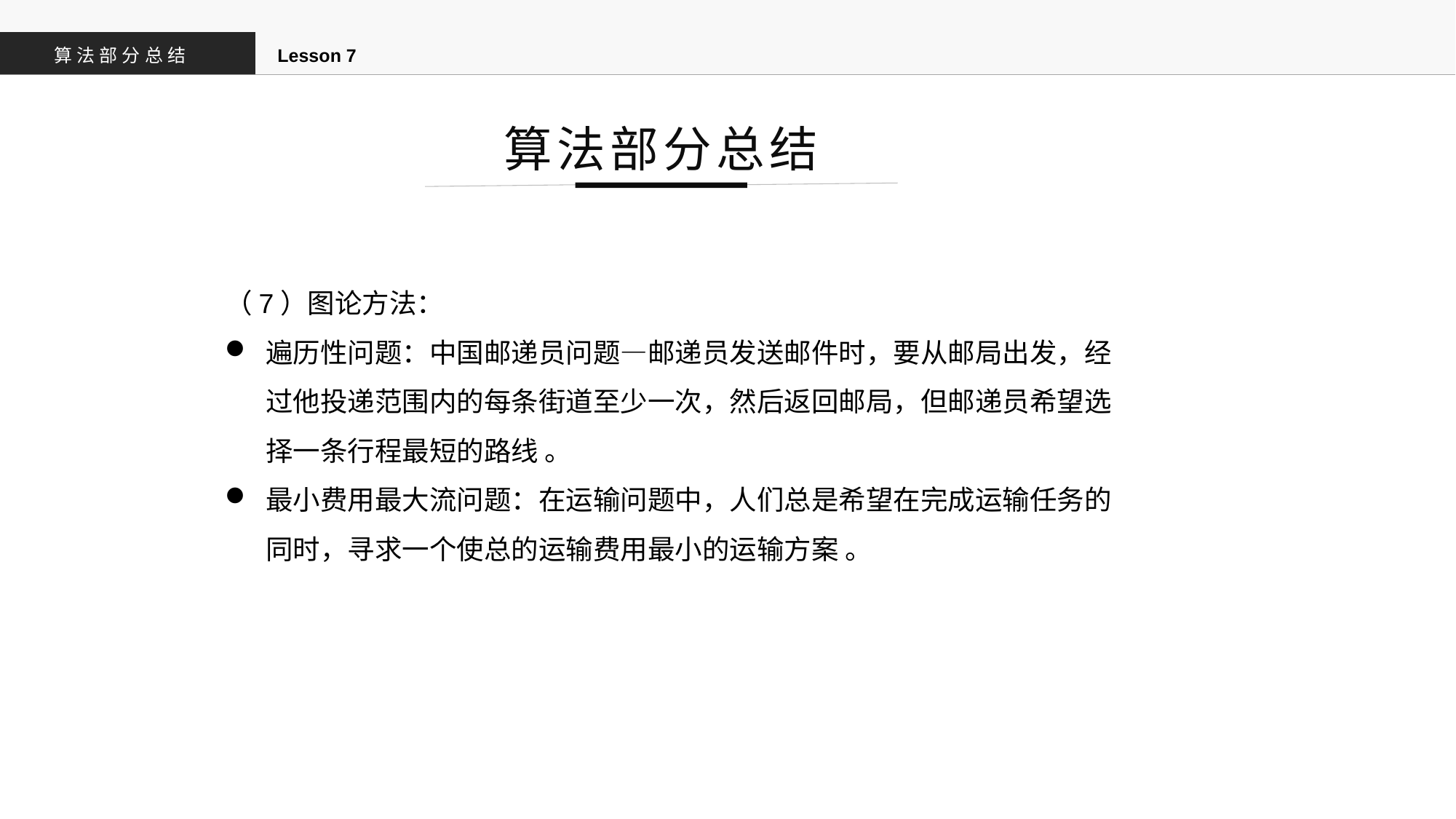

算法部分总结
Lesson 7
算法部分总结

（7）图论方法：
遍历性问题：中国邮递员问题—邮递员发送邮件时，要从邮局出发，经过他投递范围内的每条街道至少一次，然后返回邮局，但邮递员希望选择一条行程最短的路线 。
最小费用最大流问题：在运输问题中，人们总是希望在完成运输任务的同时，寻求一个使总的运输费用最小的运输方案 。